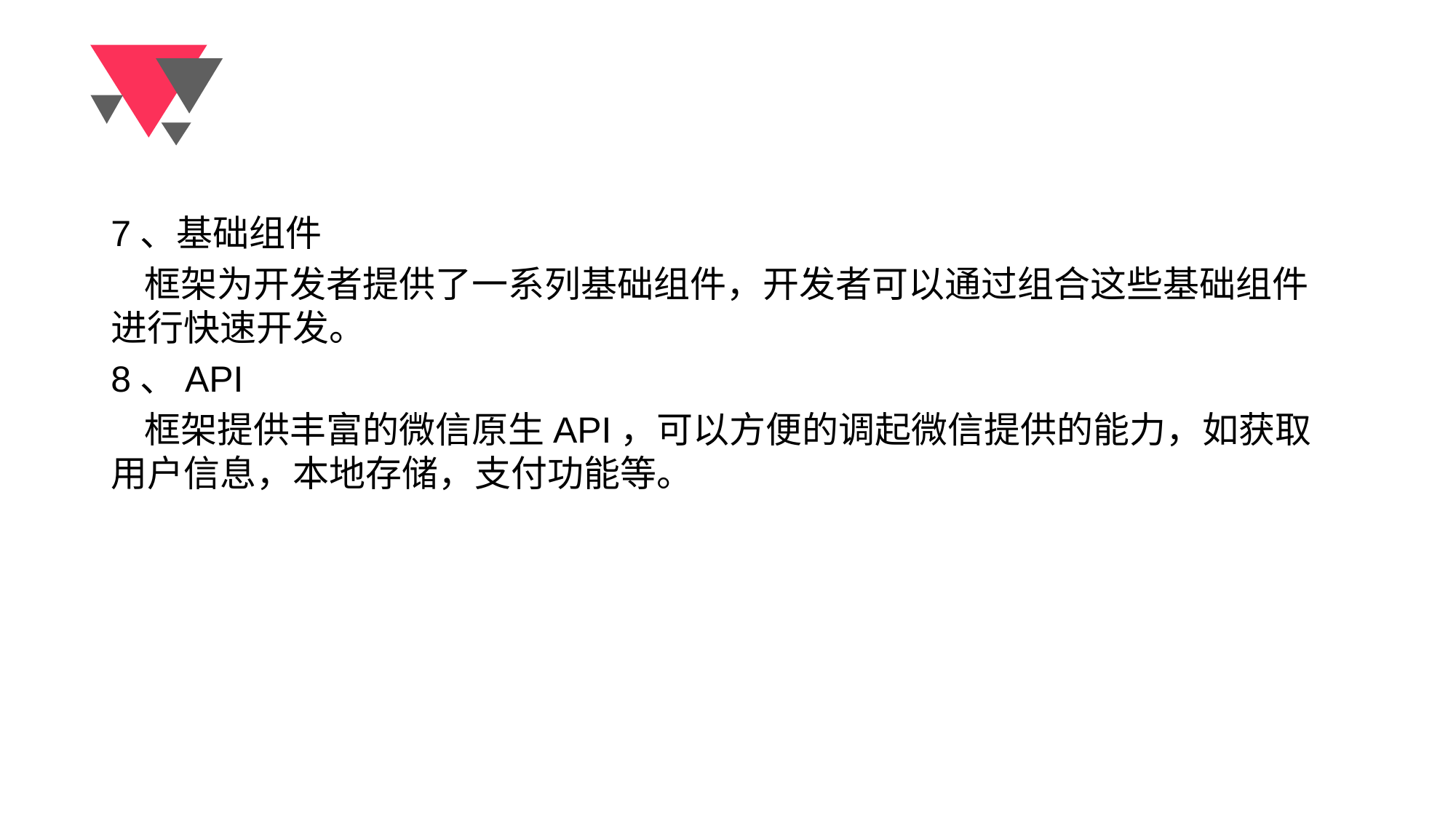

7、基础组件
   框架为开发者提供了一系列基础组件，开发者可以通过组合这些基础组件进行快速开发。
8、API
   框架提供丰富的微信原生API，可以方便的调起微信提供的能力，如获取用户信息，本地存储，支付功能等。